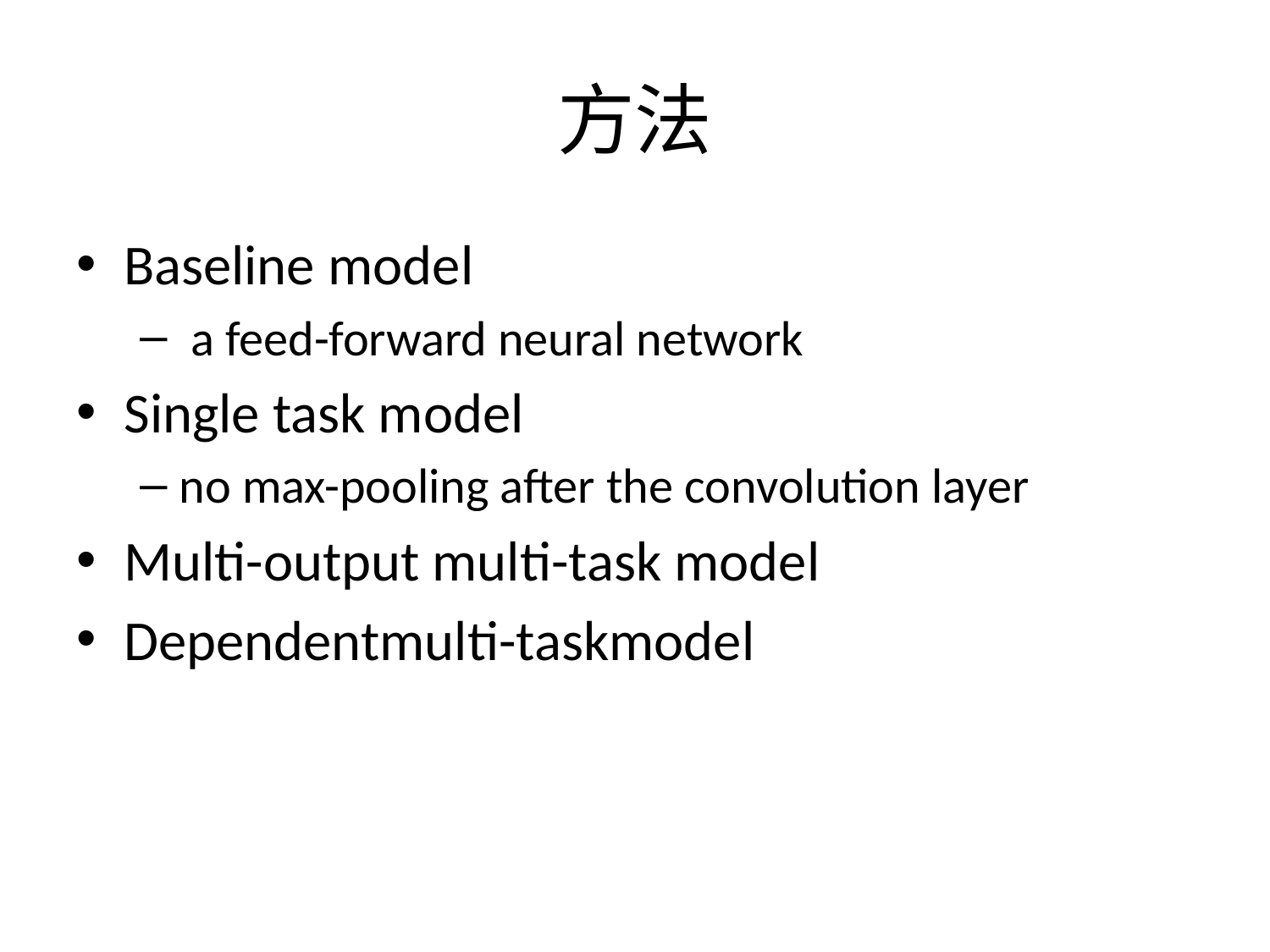

# 方法
Baseline model
 a feed-forward neural network
Single task model
no max-pooling after the convolution layer
Multi-output multi-task model
Dependentmulti-taskmodel